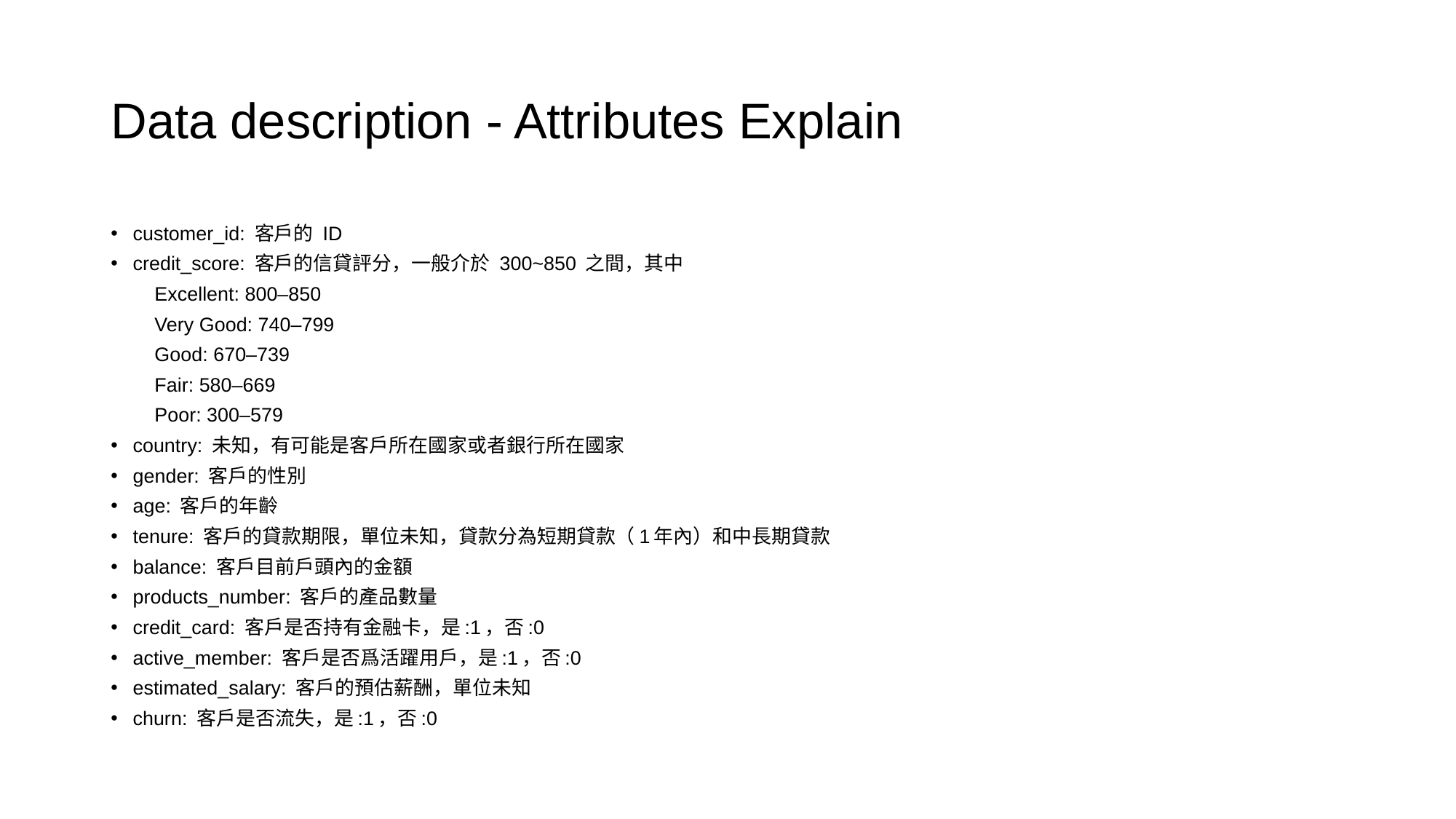

# Data description - Attributes Explain
customer_id: 客戶的 ID
credit_score: 客戶的信貸評分，一般介於 300~850 之間，其中
        Excellent: 800–850
        Very Good: 740–799
        Good: 670–739
        Fair: 580–669
        Poor: 300–579
country: 未知，有可能是客戶所在國家或者銀行所在國家
gender: 客戶的性別
age: 客戶的年齡
tenure: 客戶的貸款期限，單位未知，貸款分為短期貸款（1年內）和中長期貸款
balance: 客戶目前戶頭內的金額
products_number: 客戶的產品數量
credit_card: 客戶是否持有金融卡，是:1，否:0
active_member: 客戶是否爲活躍用戶，是:1，否:0
estimated_salary: 客戶的預估薪酬，單位未知
churn: 客戶是否流失，是:1，否:0